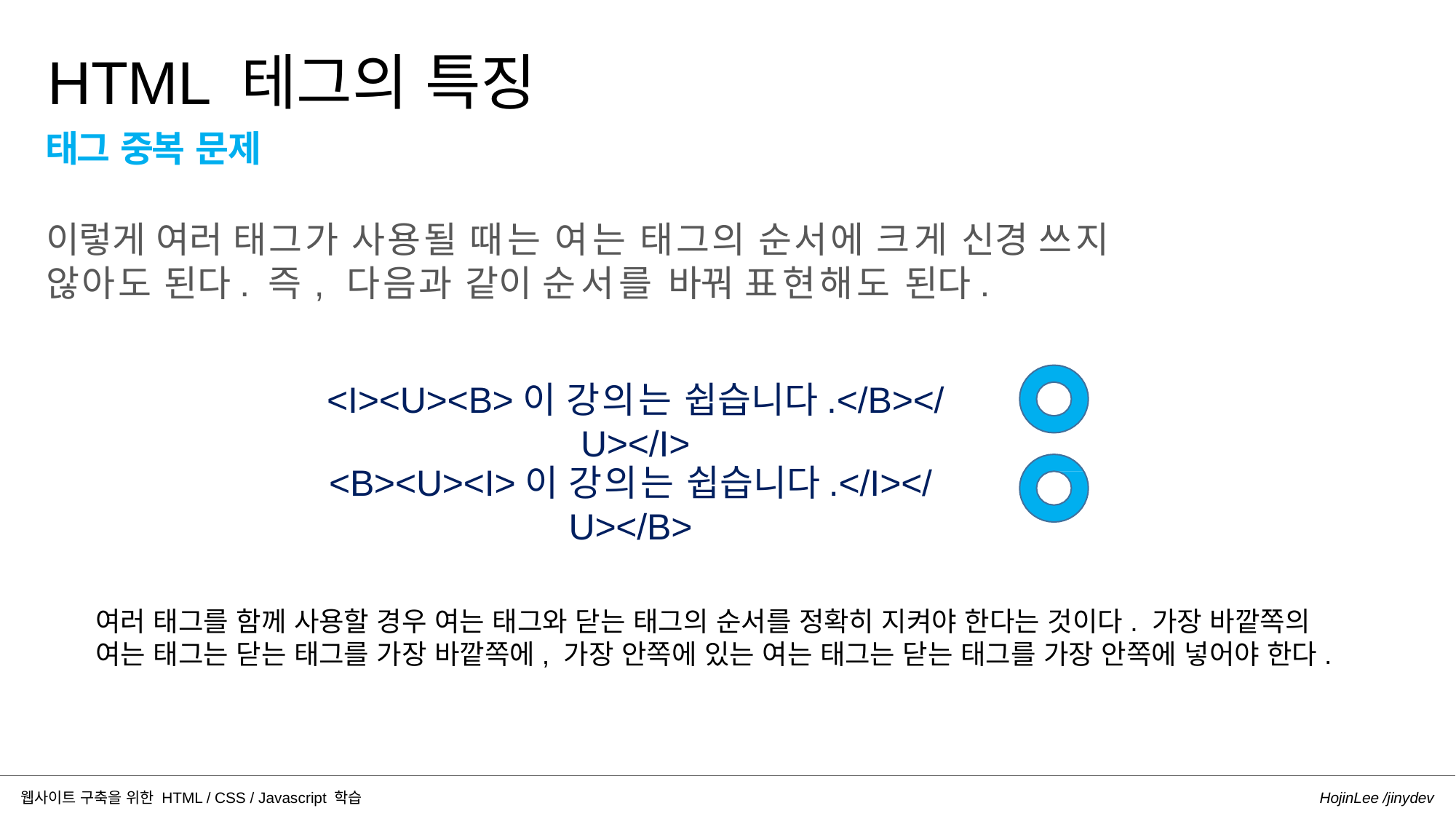

HTML 테그의 특징
태그 중복 문제
이렇게 여러 태그가 사용될 때는 여는 태그의 순서에 크게 신경 쓰지 않아도 된다. 즉, 다음과 같이 순서를 바꿔 표현해도 된다.

<I><U><B>이 강의는 쉽습니다.</B></U></I>

<B><U><I>이 강의는 쉽습니다.</I></U></B>
여러 태그를 함께 사용할 경우 여는 태그와 닫는 태그의 순서를 정확히 지켜야 한다는 것이다. 가장 바깥쪽의 여는 태그는 닫는 태그를 가장 바깥쪽에, 가장 안쪽에 있는 여는 태그는 닫는 태그를 가장 안쪽에 넣어야 한다.
HojinLee /jinydev
웹사이트 구축을 위한 HTML / CSS / Javascript 학습